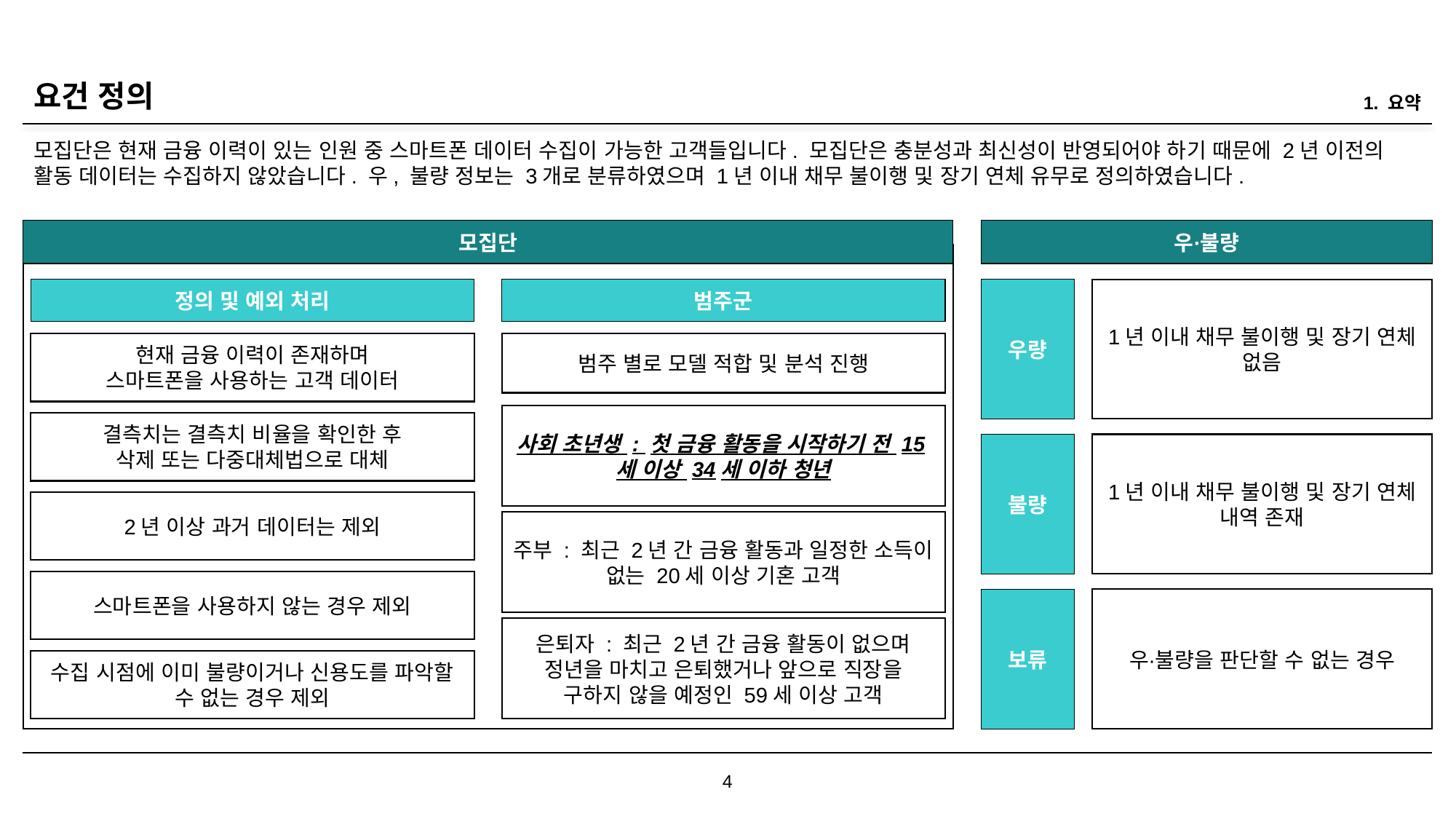

요건 정의
1. 요약
모집단은 현재 금융 이력이 있는 인원 중 스마트폰 데이터 수집이 가능한 고객들입니다. 모집단은 충분성과 최신성이 반영되어야 하기 때문에 2년 이전의 활동 데이터는 수집하지 않았습니다. 우, 불량 정보는 3개로 분류하였으며 1년 이내 채무 불이행 및 장기 연체 유무로 정의하였습니다.
모집단
우∙불량
우량
1년 이내 채무 불이행 및 장기 연체 없음
불량
1년 이내 채무 불이행 및 장기 연체 내역 존재
보류
우∙불량을 판단할 수 없는 경우

정의 및 예외 처리
범주군
현재 금융 이력이 존재하며
스마트폰을 사용하는 고객 데이터
범주 별로 모델 적합 및 분석 진행
사회 초년생 : 첫 금융 활동을 시작하기 전 15세 이상 34세 이하 청년
주부 : 최근 2년 간 금융 활동과 일정한 소득이 없는 20세 이상 기혼 고객
은퇴자 : 최근 2년 간 금융 활동이 없으며 정년을 마치고 은퇴했거나 앞으로 직장을 구하지 않을 예정인 59세 이상 고객
결측치는 결측치 비율을 확인한 후
삭제 또는 다중대체법으로 대체
2년 이상 과거 데이터는 제외
스마트폰을 사용하지 않는 경우 제외
수집 시점에 이미 불량이거나 신용도를 파악할 수 없는 경우 제외
4